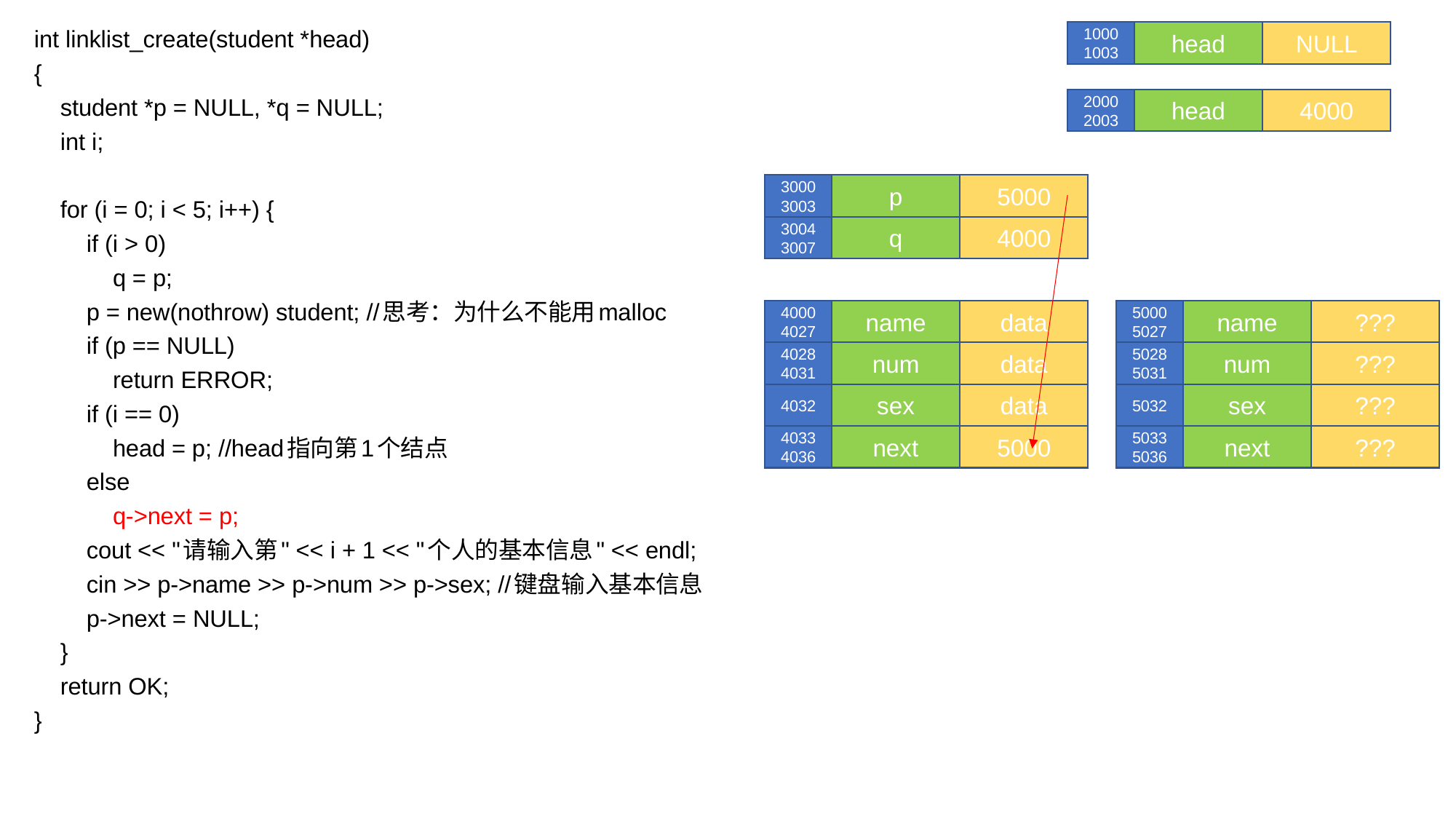

int linklist_create(student *head)
{
    student *p = NULL, *q = NULL;
    int i;

    for (i = 0; i < 5; i++) {
        if (i > 0)
            q = p;
        p = new(nothrow) student; //思考：为什么不能用malloc
        if (p == NULL)
            return ERROR;
        if (i == 0)
            head = p; //head指向第1个结点
        else
            q->next = p;
        cout << "请输入第" << i + 1 << "个人的基本信息" << endl;
        cin >> p->name >> p->num >> p->sex; //键盘输入基本信息
        p->next = NULL;
    }
    return OK;
}
1000
1003
head
NULL
2000
2003
head
4000
3000
3003
p
5000
3004
3007
q
4000
4000
4027
name
data
4028
4031
num
data
4032
sex
data
4033
4036
next
5000
5000
5027
name
???
5028
5031
num
???
5032
sex
???
5033
5036
next
???